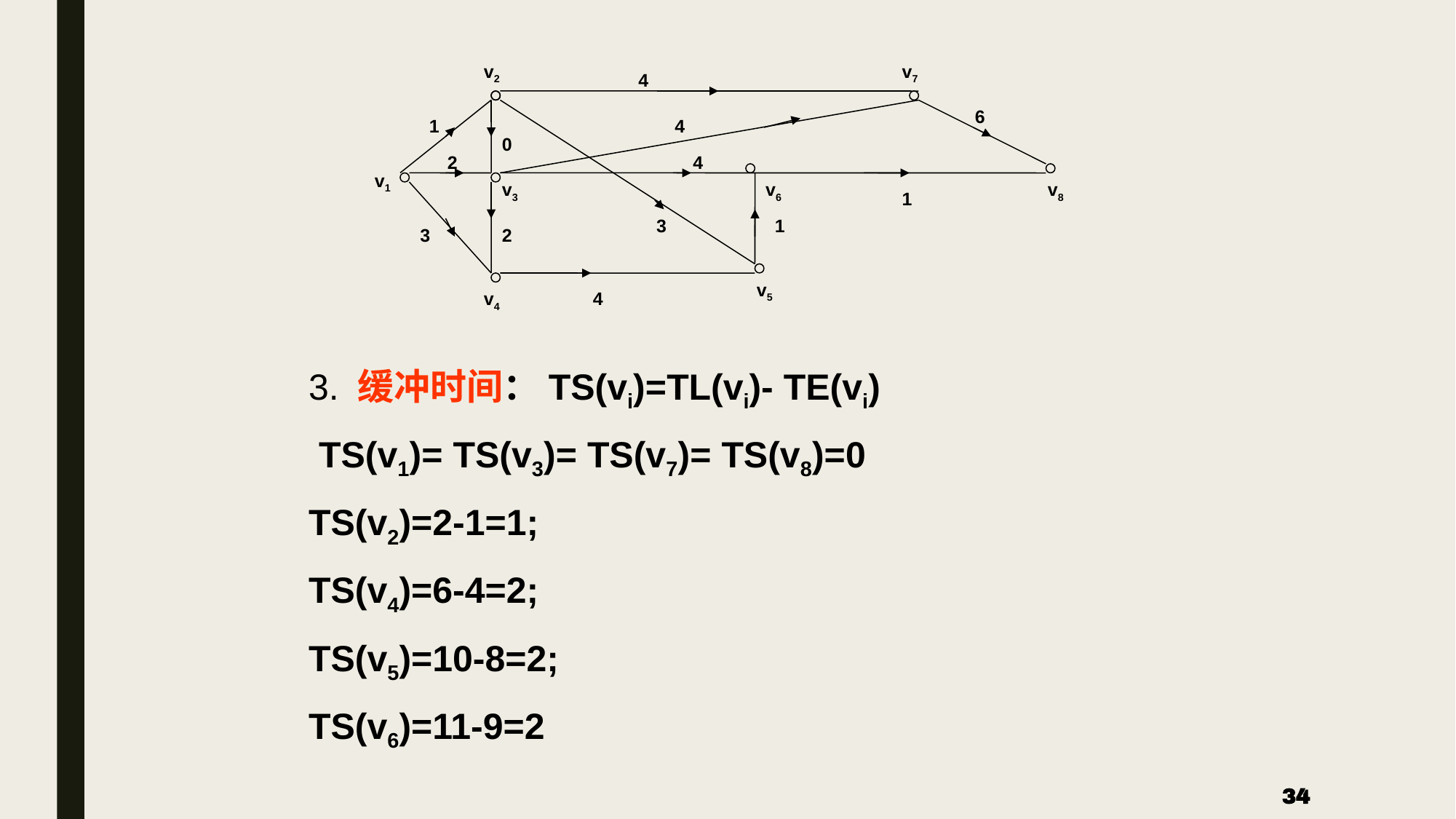

v2
v7
4

6
1
4

0

2
4
v1

v3

v6

v8

1

3

1
3

2

v5
v4
4
3. 缓冲时间：TS(vi)=TL(vi)- TE(vi)
 TS(v1)= TS(v3)= TS(v7)= TS(v8)=0
TS(v2)=2-1=1;
TS(v4)=6-4=2;
TS(v5)=10-8=2;
TS(v6)=11-9=2
34